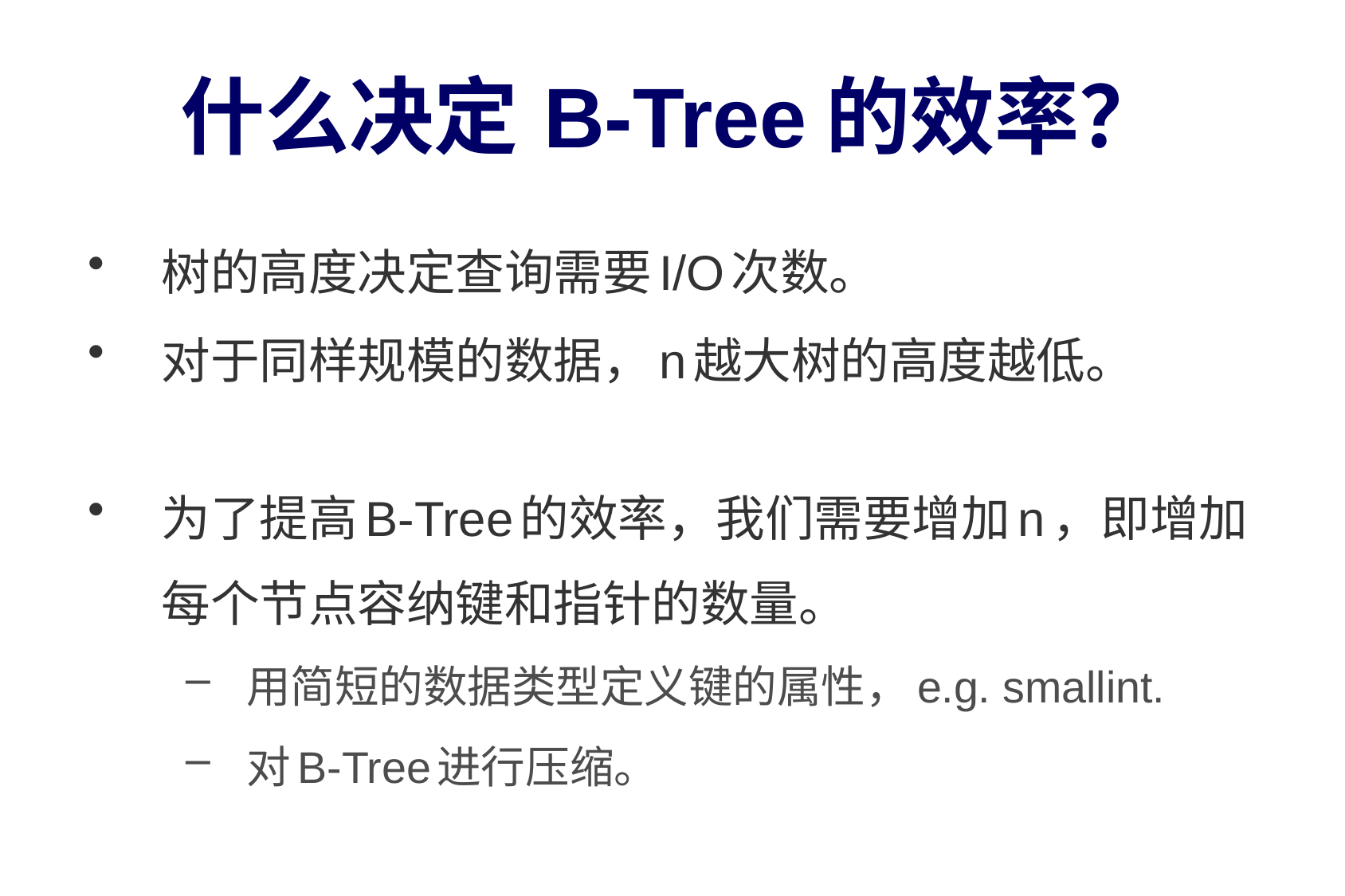

# 什么决定B-Tree的效率？
树的高度决定查询需要I/O次数。
对于同样规模的数据，n越大树的高度越低。

为了提高B-Tree的效率，我们需要增加n，即增加每个节点容纳键和指针的数量。
用简短的数据类型定义键的属性，e.g. smallint.
对B-Tree进行压缩。